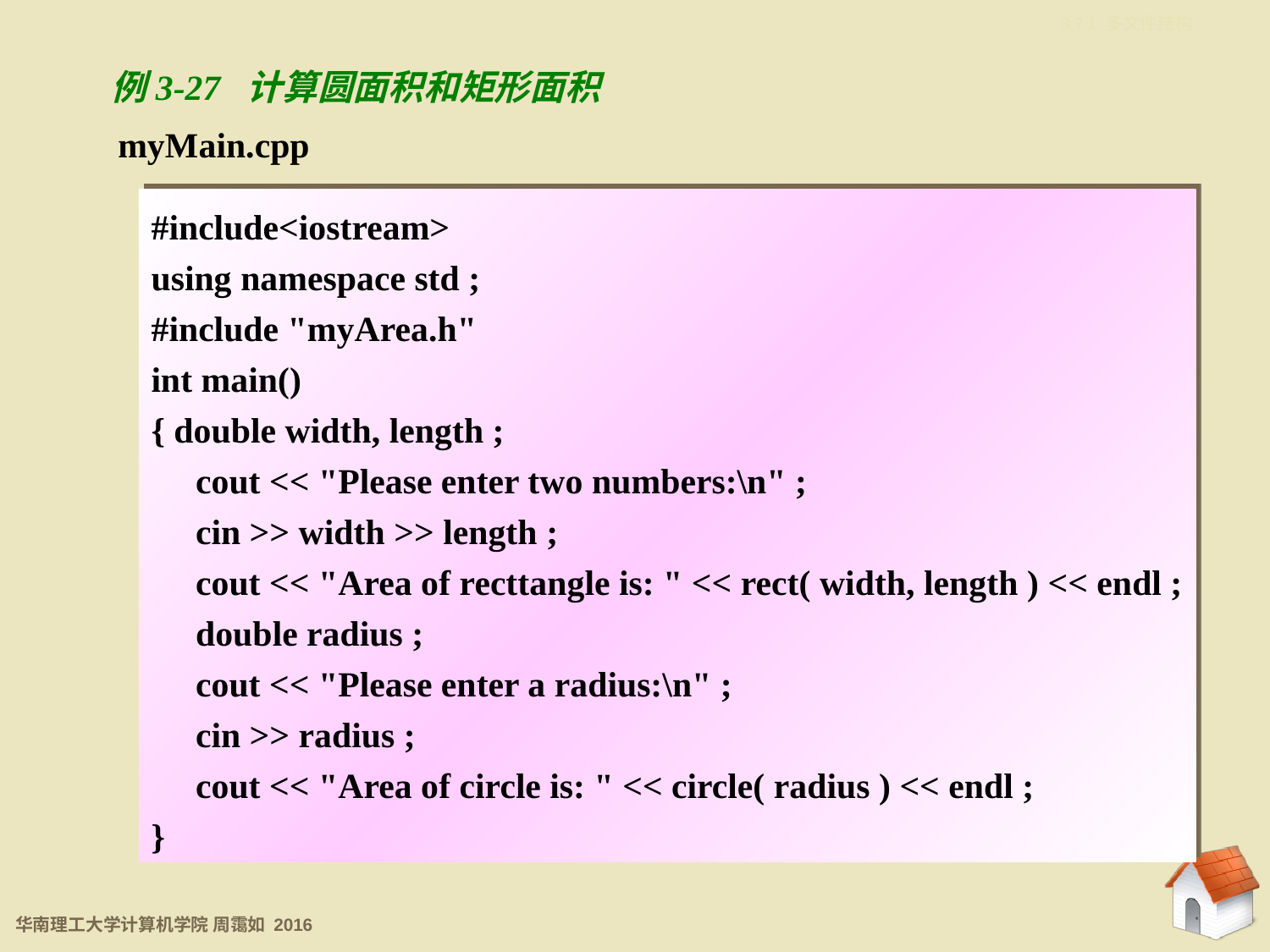

3.7.1 多文件结构
例3-27  计算圆面积和矩形面积
myMain.cpp
#include<iostream>
using namespace std ;
#include "myArea.h"
int main()
{ double width, length ;
     cout << "Please enter two numbers:\n" ;
     cin >> width >> length ;
     cout << "Area of recttangle is: " << rect( width, length ) << endl ;
     double radius ;
     cout << "Please enter a radius:\n" ;
     cin >> radius ;
     cout << "Area of circle is: " << circle( radius ) << endl ;
}